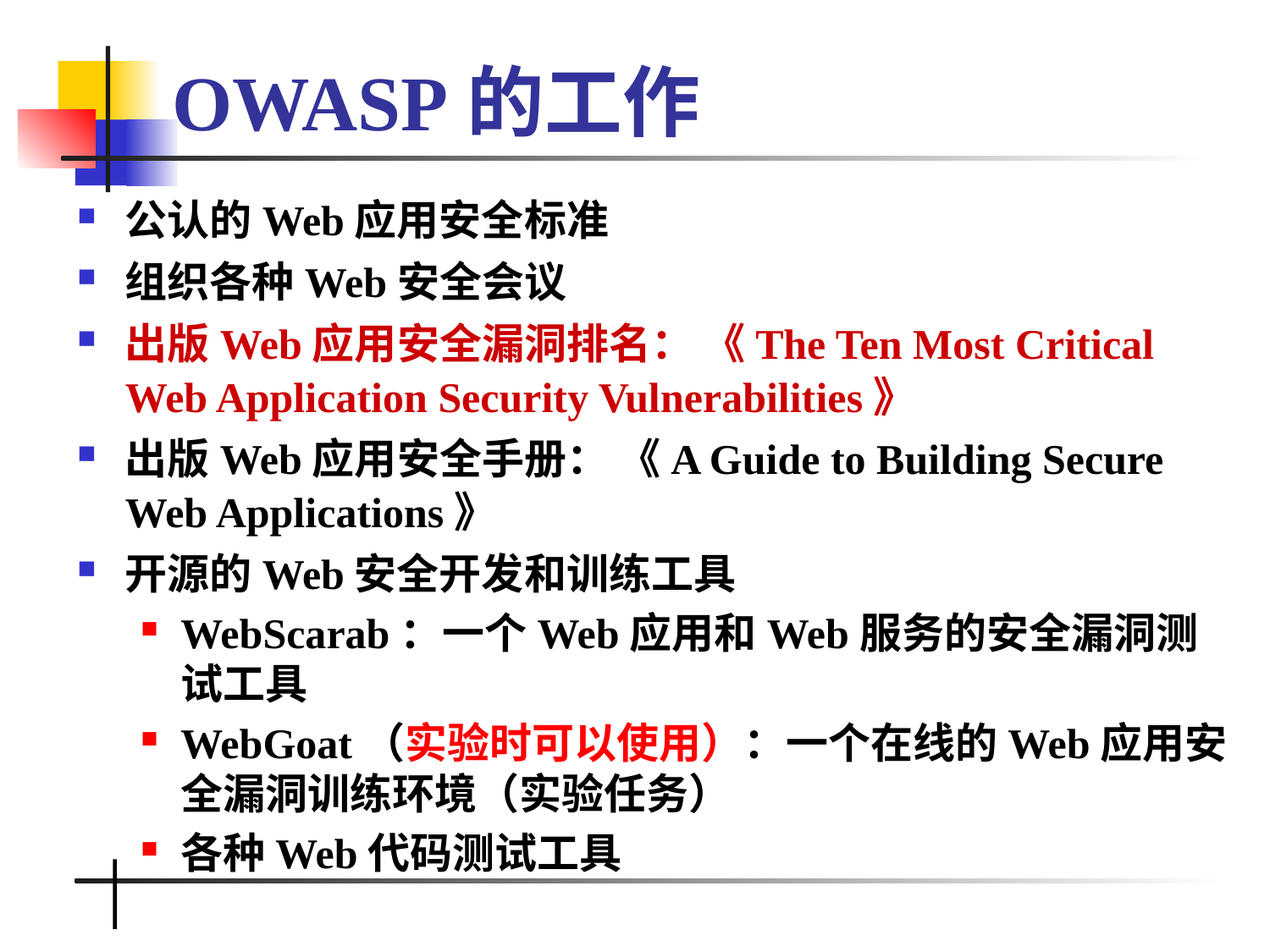

# OWASP的工作
公认的Web应用安全标准
组织各种Web安全会议
出版Web应用安全漏洞排名： 《The Ten Most Critical Web Application Security Vulnerabilities》
出版Web应用安全手册： 《A Guide to Building Secure Web Applications》
开源的Web安全开发和训练工具
WebScarab：一个Web应用和Web服务的安全漏洞测试工具
WebGoat（实验时可以使用）：一个在线的Web应用安全漏洞训练环境（实验任务）
各种Web代码测试工具